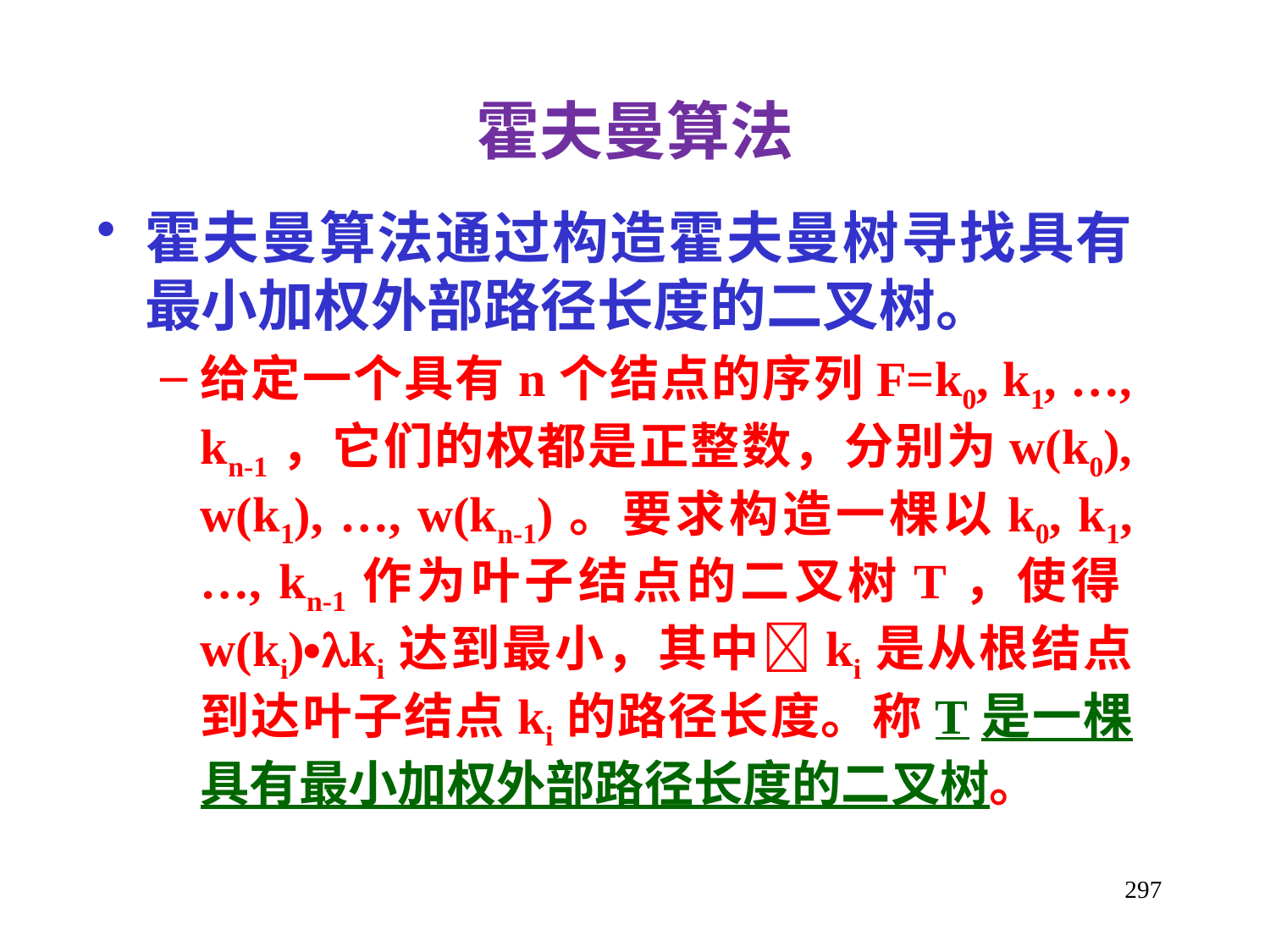

霍夫曼算法
霍夫曼算法通过构造霍夫曼树寻找具有最小加权外部路径长度的二叉树。
给定一个具有n个结点的序列F=k0, k1, …, kn-1，它们的权都是正整数，分别为w(k0), w(k1), …, w(kn-1)。要求构造一棵以k0, k1, …, kn-1作为叶子结点的二叉树T，使得w(ki)•λki达到最小，其中λki是从根结点到达叶子结点ki的路径长度。称T是一棵具有最小加权外部路径长度的二叉树。

297